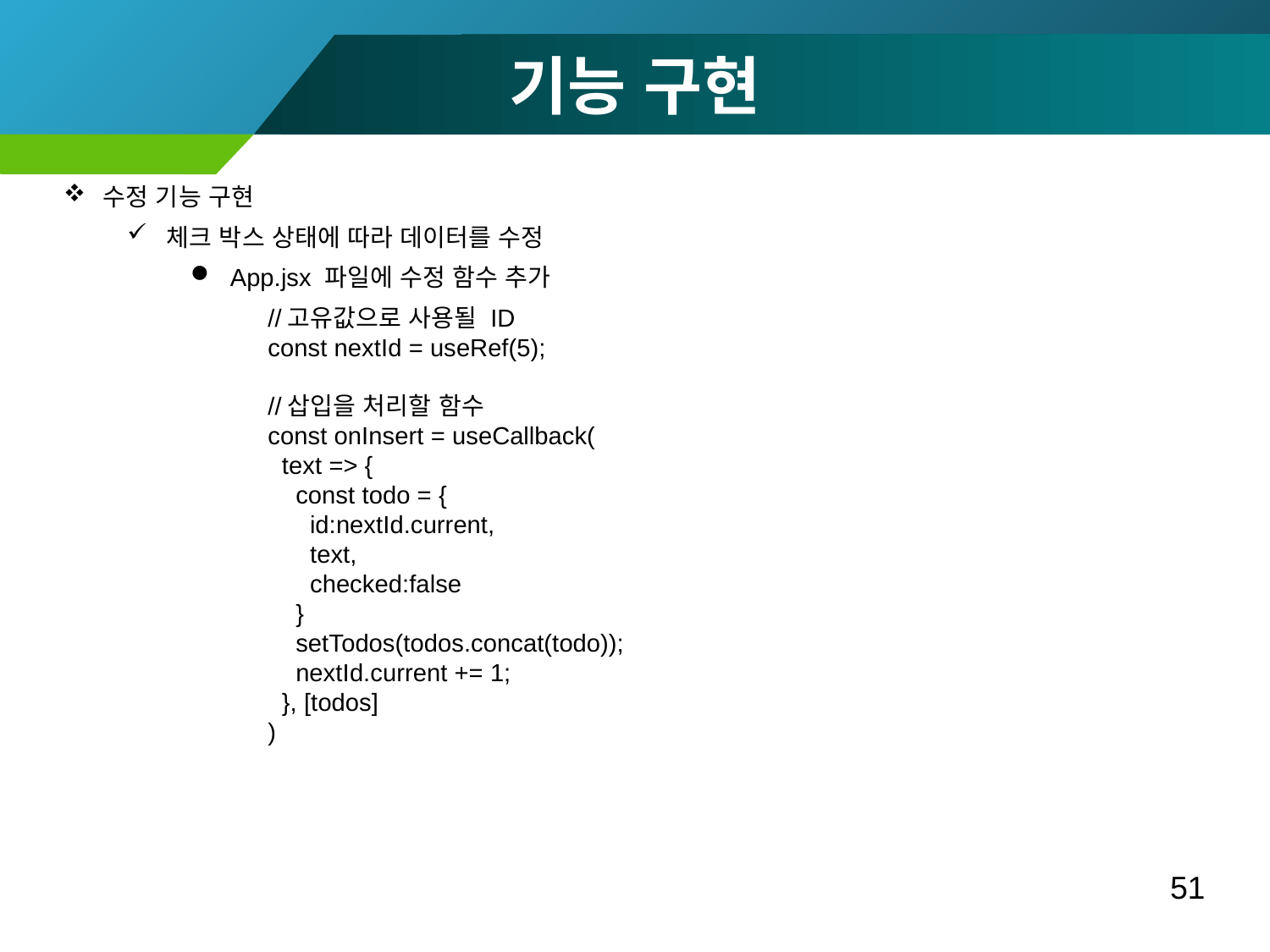

기능 구현
수정 기능 구현
체크 박스 상태에 따라 데이터를 수정
App.jsx 파일에 수정 함수 추가
  //고유값으로 사용될 ID
  const nextId = useRef(5);

  //삽입을 처리할 함수
  const onInsert = useCallback(
    text => {
      const todo = {
        id:nextId.current,
        text,
        checked:false
      }
      setTodos(todos.concat(todo));
      nextId.current += 1;
    }, [todos]
  )
51